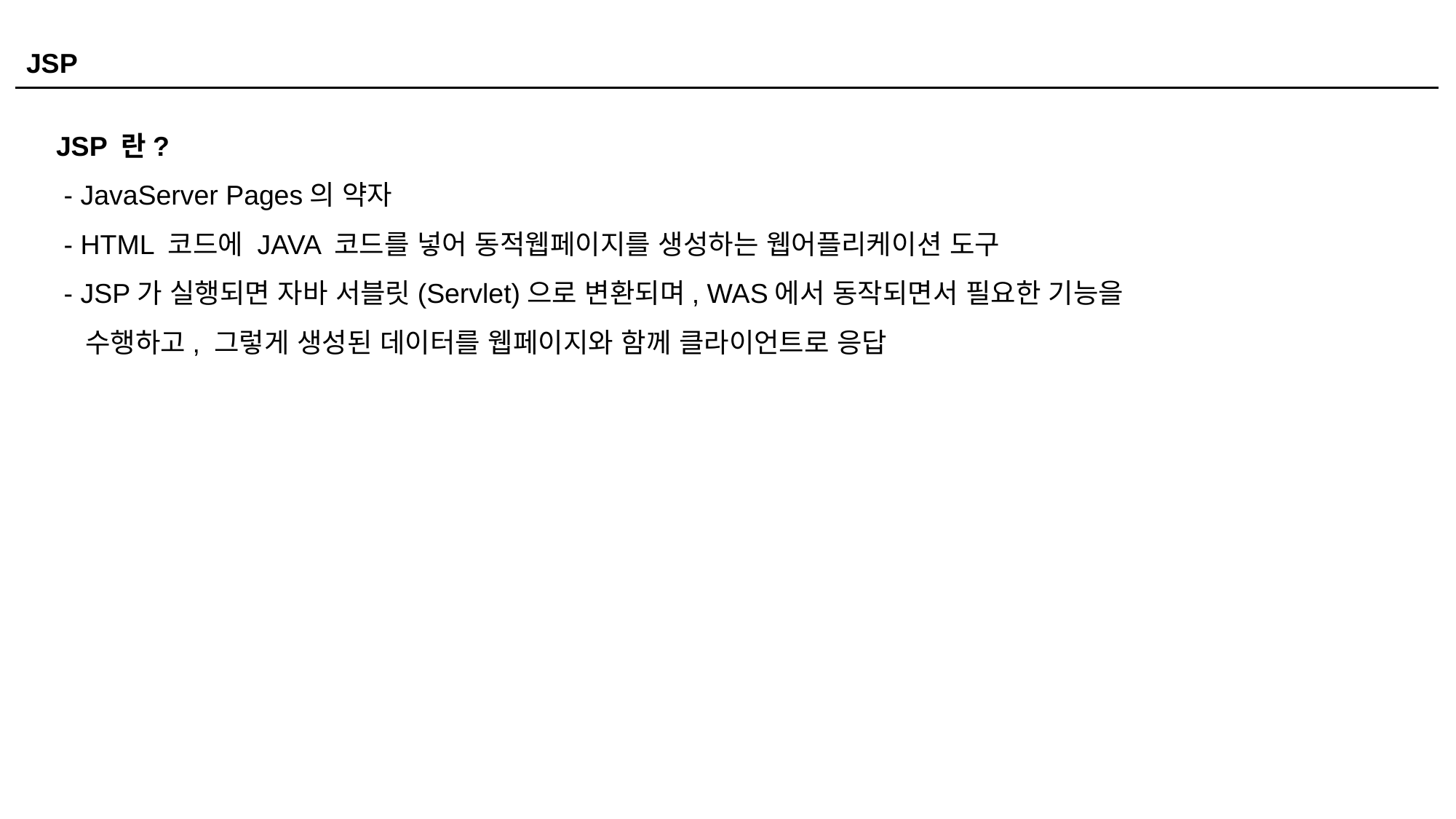

JSP
JSP 란?
 - JavaServer Pages의 약자
 - HTML 코드에 JAVA 코드를 넣어 동적웹페이지를 생성하는 웹어플리케이션 도구
 - JSP가 실행되면 자바 서블릿(Servlet)으로 변환되며, WAS에서 동작되면서 필요한 기능을
   수행하고, 그렇게 생성된 데이터를 웹페이지와 함께 클라이언트로 응답